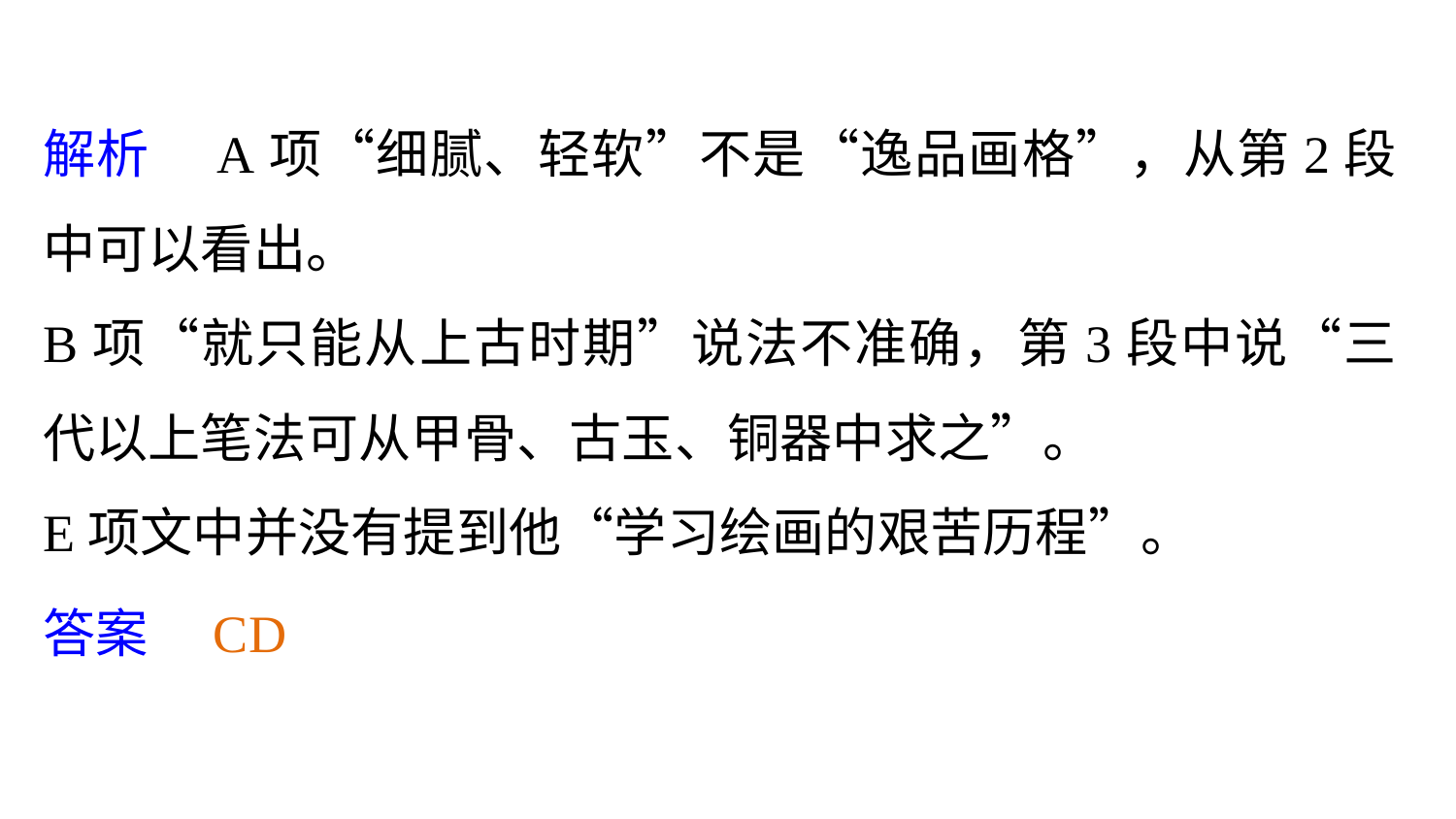

解析　A项“细腻、轻软”不是“逸品画格”，从第2段中可以看出。
B项“就只能从上古时期”说法不准确，第3段中说“三代以上笔法可从甲骨、古玉、铜器中求之”。
E项文中并没有提到他“学习绘画的艰苦历程”。
答案　CD